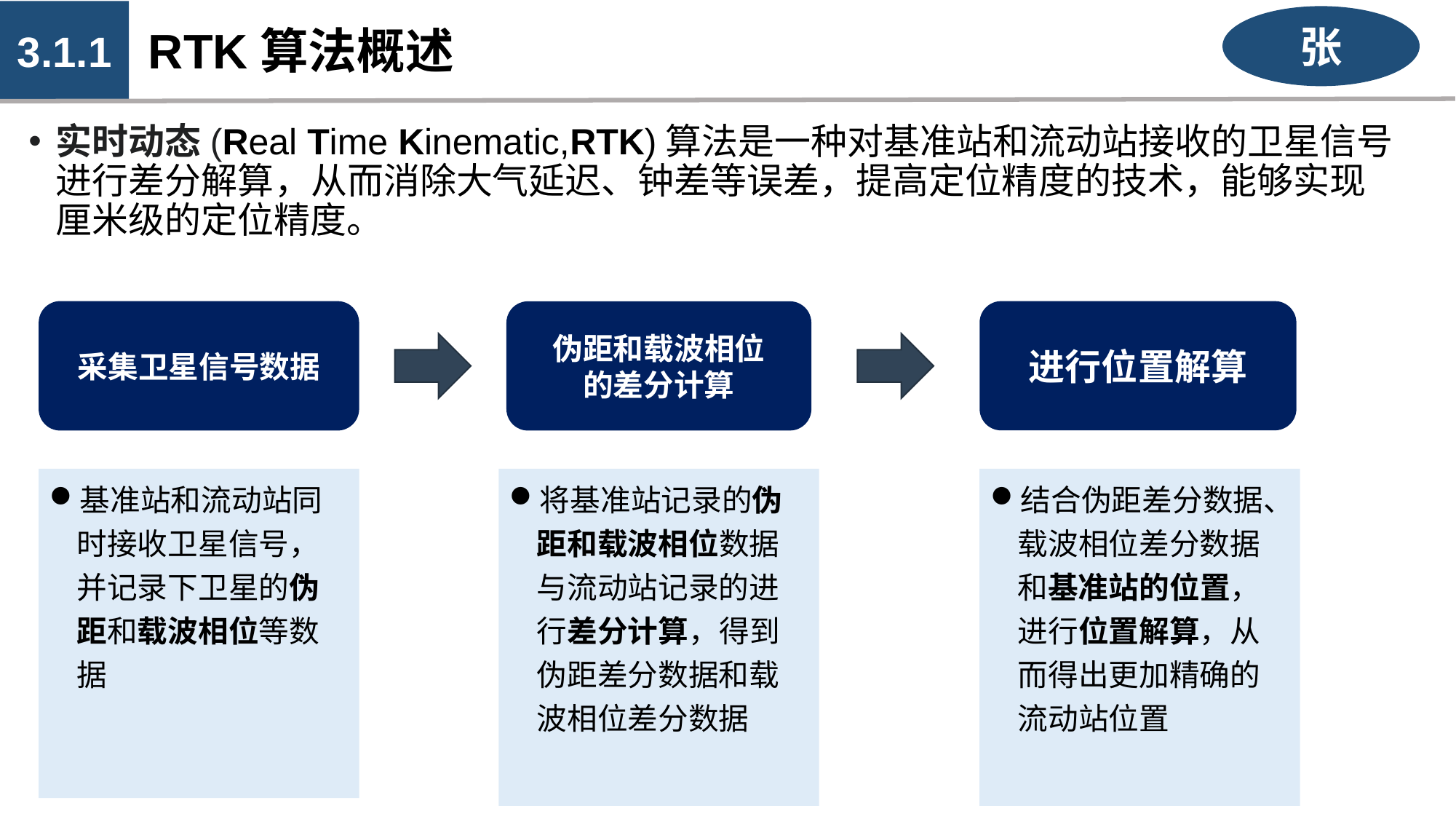

3.1.1

张
RTK算法概述
实时动态(Real Time Kinematic,RTK)算法是一种对基准站和流动站接收的卫星信号进行差分解算，从而消除大气延迟、钟差等误差，提高定位精度的技术，能够实现厘米级的定位精度。

采集卫星信号数据
进行位置解算
伪距和载波相位
的差分计算

基准站和流动站同时接收卫星信号，并记录下卫星的伪距和载波相位等数据
结合伪距差分数据、载波相位差分数据和基准站的位置，进行位置解算，从而得出更加精确的流动站位置
将基准站记录的伪距和载波相位数据与流动站记录的进行差分计算，得到伪距差分数据和载波相位差分数据